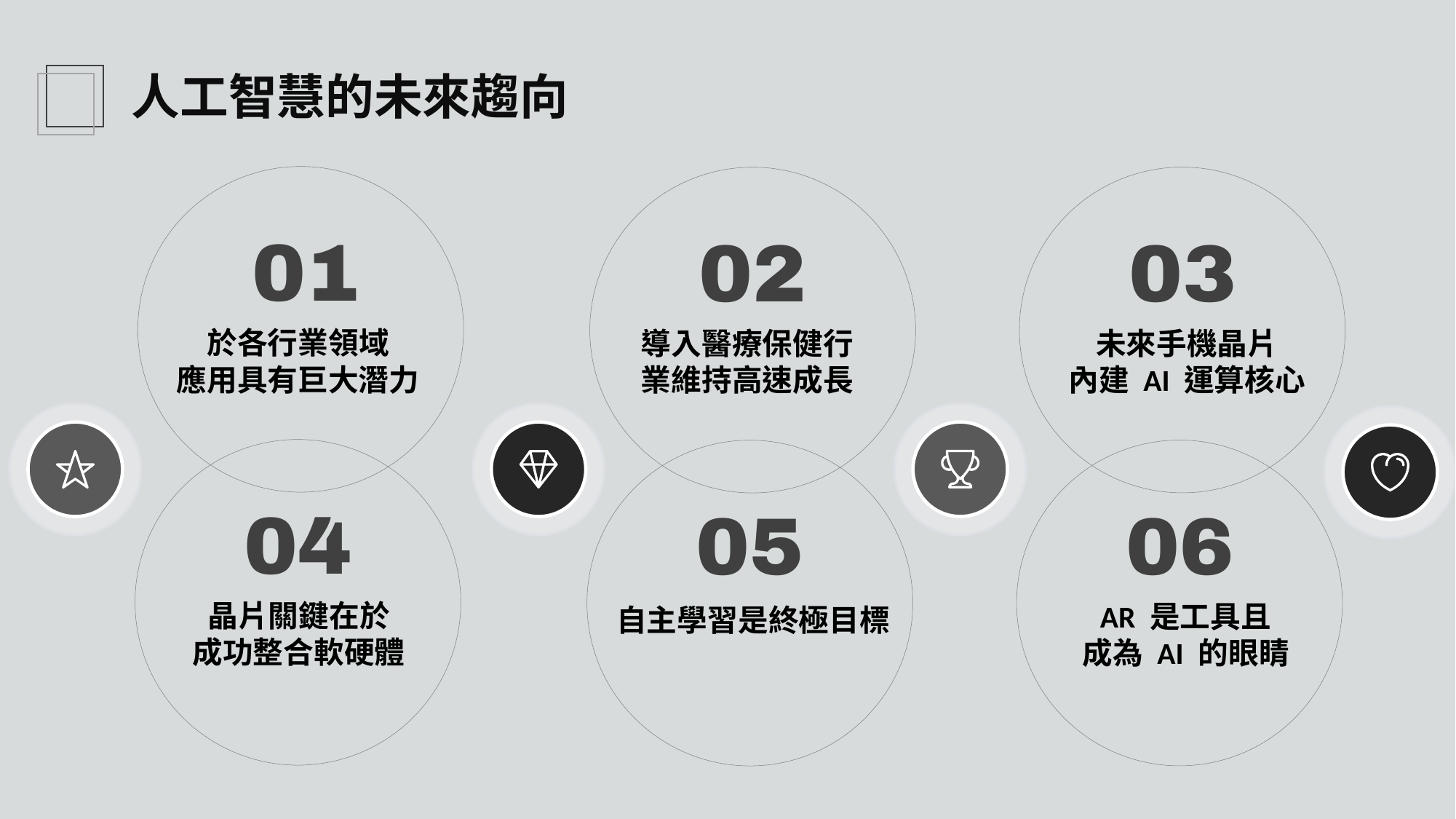

人工智慧的未來趨向

01
於各行業領域
應用具有巨大潛力

03
未來手機晶片
內建 AI 運算核心

02
導入醫療保健行業維持高速成長

04
晶片關鍵在於
成功整合軟硬體

06
AR 是工具且
成為 AI 的眼睛

05
自主學習是終極目標